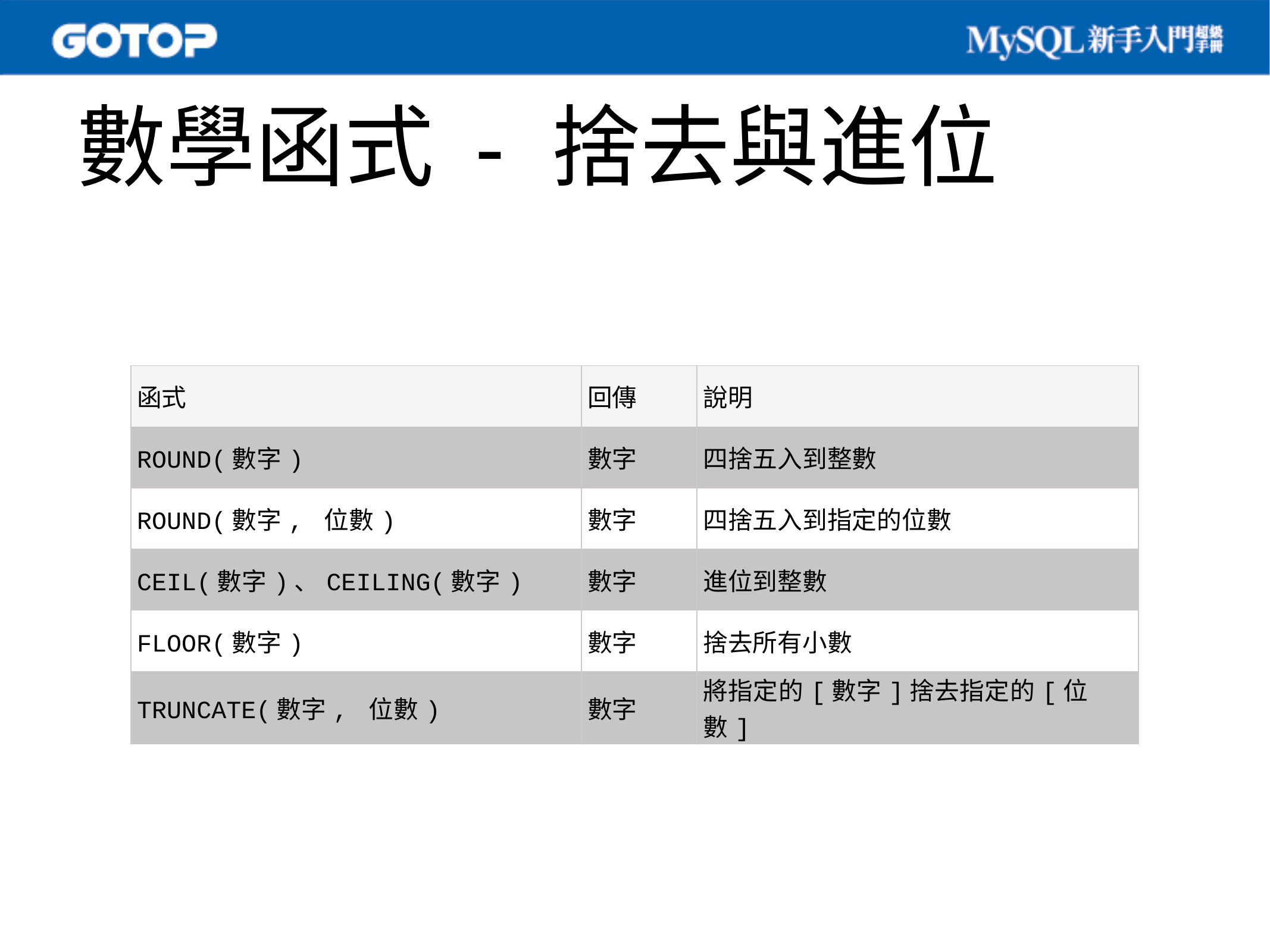

# 數學函式 - 捨去與進位
| 函式 | 回傳 | 說明 |
| --- | --- | --- |
| ROUND(數字) | 數字 | 四捨五入到整數 |
| ROUND(數字, 位數) | 數字 | 四捨五入到指定的位數 |
| CEIL(數字)、CEILING(數字) | 數字 | 進位到整數 |
| FLOOR(數字) | 數字 | 捨去所有小數 |
| TRUNCATE(數字, 位數) | 數字 | 將指定的[數字]捨去指定的[位數] |